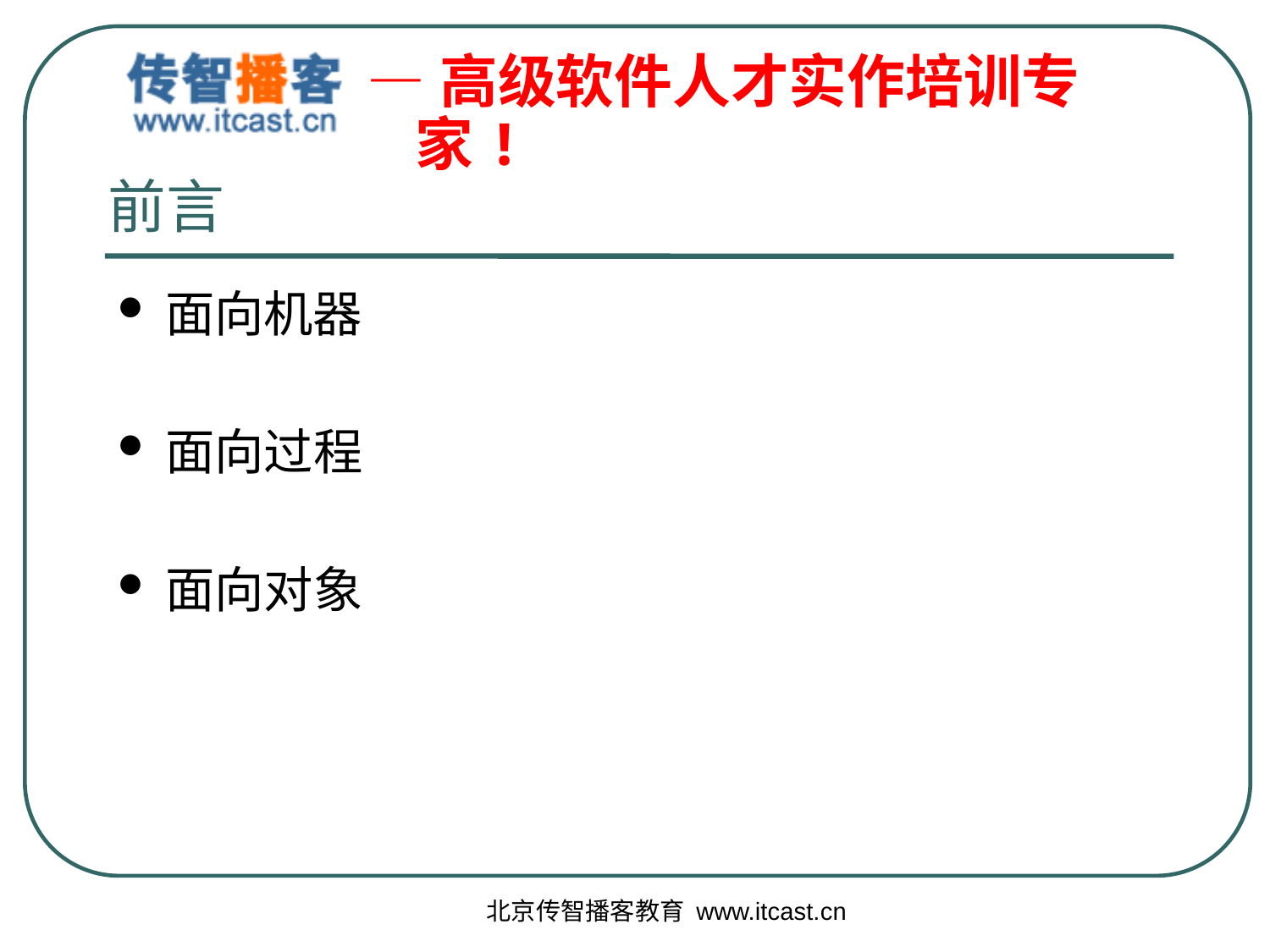

# 前言
面向机器

面向过程

面向对象
北京传智播客教育 www.itcast.cn